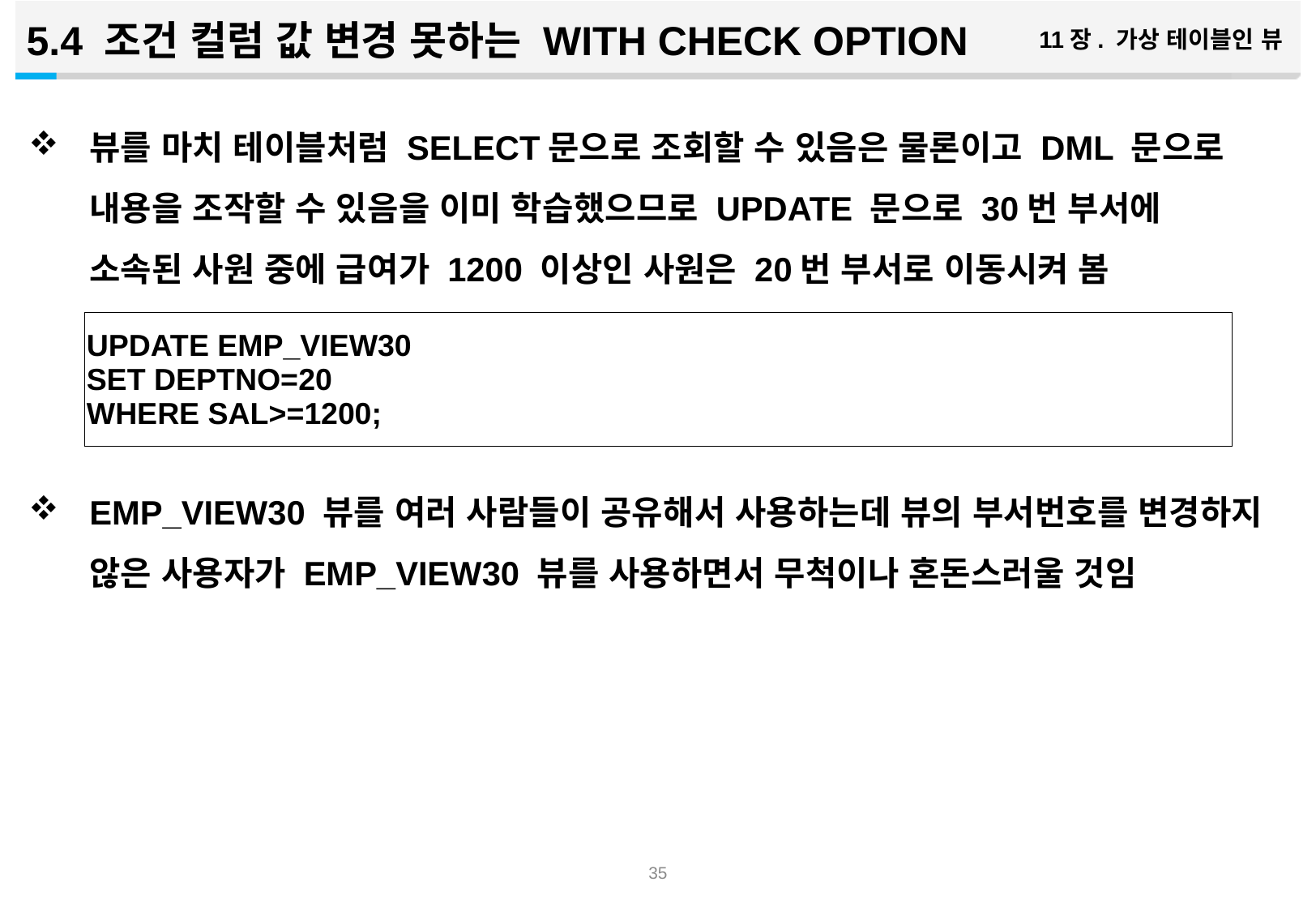

5.4 조건 컬럼 값 변경 못하는 WITH CHECK OPTION
11장. 가상 테이블인 뷰
뷰를 마치 테이블처럼 SELECT문으로 조회할 수 있음은 물론이고 DML 문으로 내용을 조작할 수 있음을 이미 학습했으므로 UPDATE 문으로 30번 부서에        소속된 사원 중에 급여가 1200 이상인 사원은 20번 부서로 이동시켜 봄

EMP_VIEW30 뷰를 여러 사람들이 공유해서 사용하는데 뷰의 부서번호를 변경하지 않은 사용자가 EMP_VIEW30 뷰를 사용하면서 무척이나 혼돈스러울 것임
| UPDATE EMP\_VIEW30 SET DEPTNO=20 WHERE SAL>=1200; |
| --- |
35